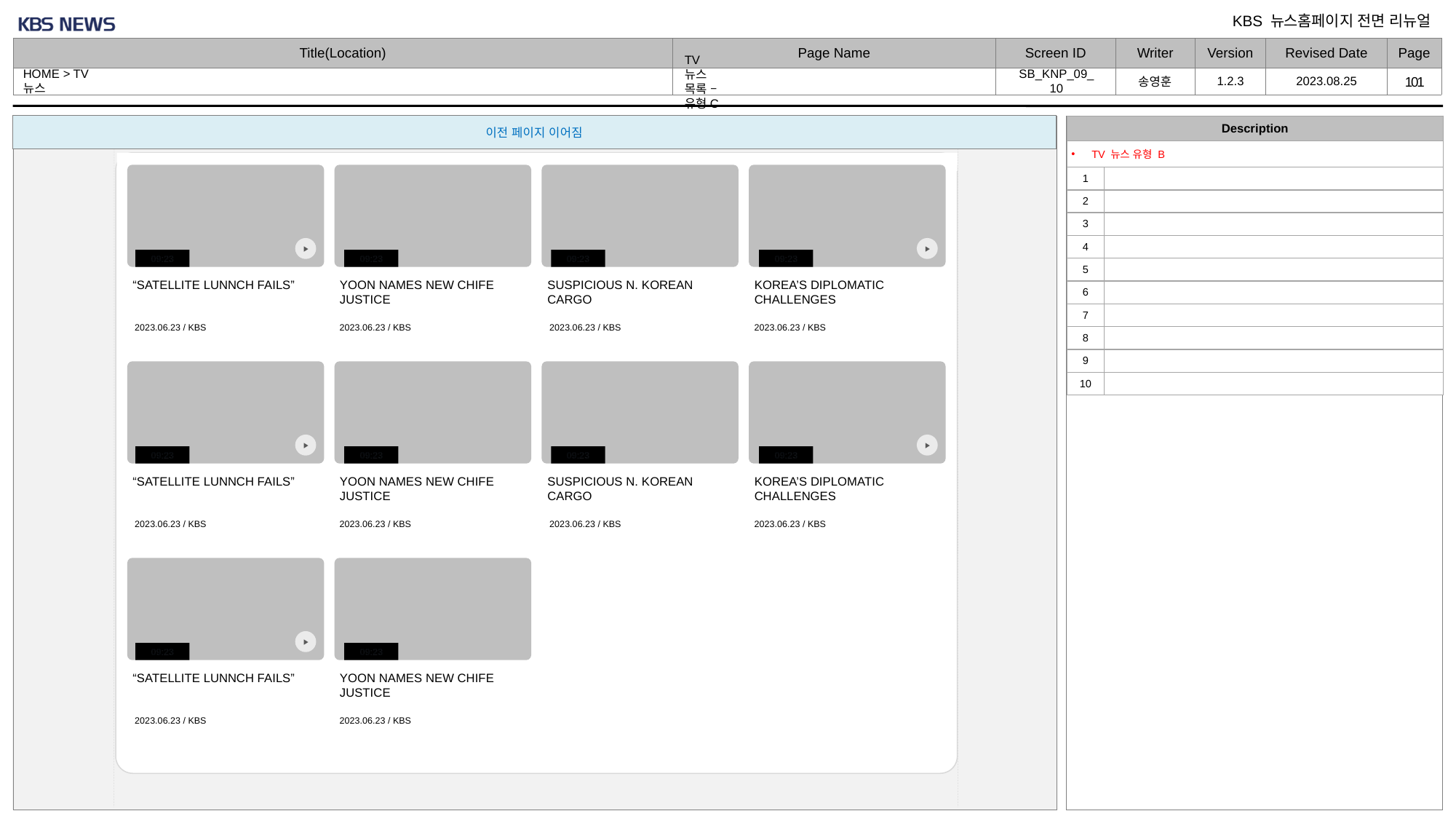

HOME > TV뉴스
SB_KNP_09_10
# TV 뉴스 목록 – 유형C
| Description |  |
| --- | --- |
| TV 뉴스 유형 B |  |
| 1 |  |
| 2 |  |
| 3 |  |
| 4 |  |
| 5 |  |
| 6 |  |
| 7 |  |
| 8 |  |
| 9 |  |
| 10 |  |

 ▶
 ▶
09:23
09:23
09:23
09:23
“SATELLITE LUNNCH FAILS”
YOON NAMES NEW CHIFE JUSTICE
SUSPICIOUS N. KOREAN CARGO
KOREA’S DIPLOMATIC CHALLENGES
2023.06.23 / KBS
2023.06.23 / KBS
2023.06.23 / KBS
2023.06.23 / KBS

 ▶
 ▶
09:23
09:23
09:23
09:23
“SATELLITE LUNNCH FAILS”
YOON NAMES NEW CHIFE JUSTICE
SUSPICIOUS N. KOREAN CARGO
KOREA’S DIPLOMATIC CHALLENGES
2023.06.23 / KBS
2023.06.23 / KBS
2023.06.23 / KBS
2023.06.23 / KBS

 ▶
09:23
09:23
“SATELLITE LUNNCH FAILS”
YOON NAMES NEW CHIFE JUSTICE
2023.06.23 / KBS
2023.06.23 / KBS